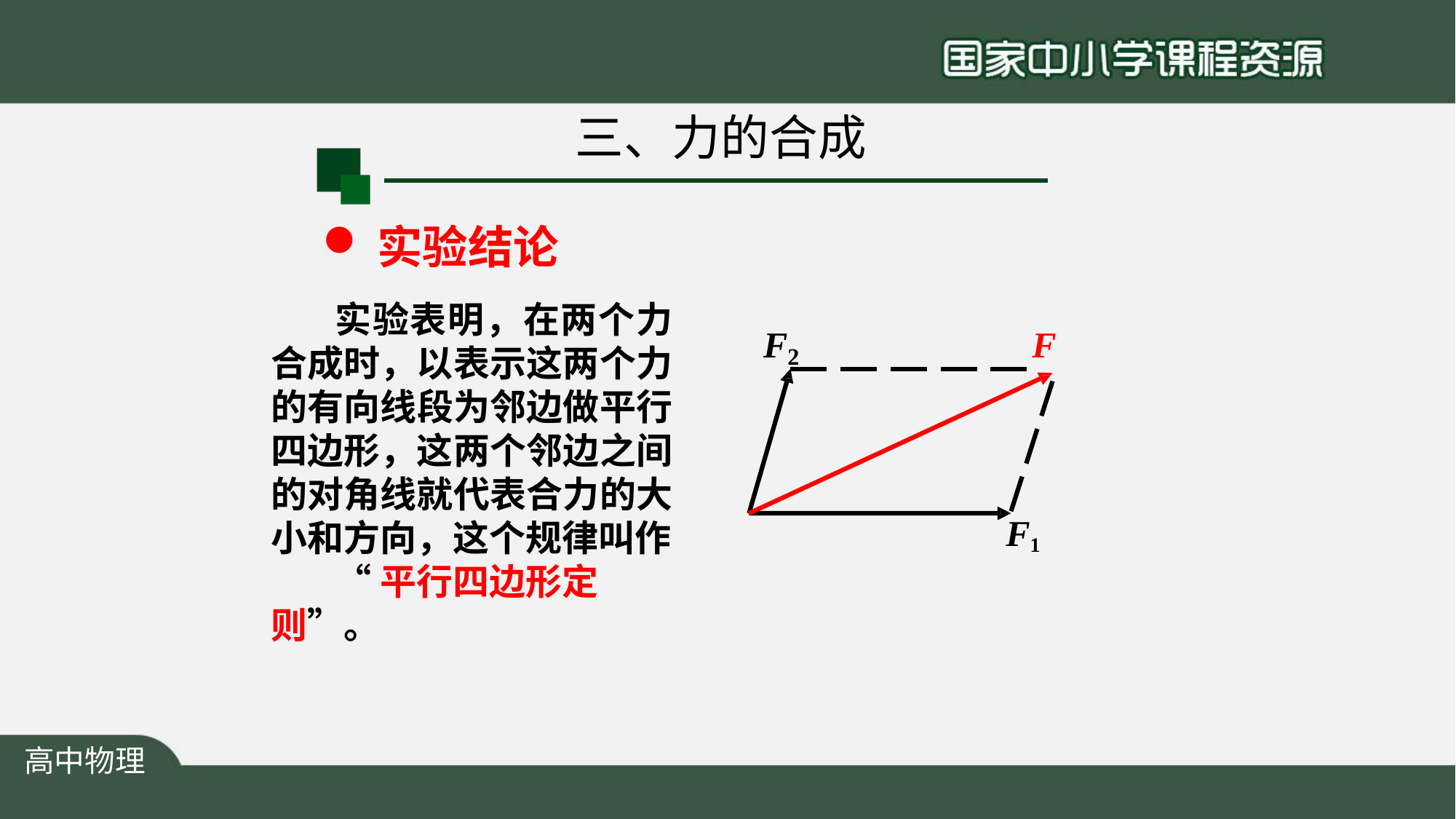

# 三、力的合成

实验结论
实验表明，在两个力 合成时，以表示这两个力 的有向线段为邻边做平行 四边形，这两个邻边之间 的对角线就代表合力的大 小和方向，这个规律叫作
“平行四边形定则”。
F
F
2

F1
高中物理